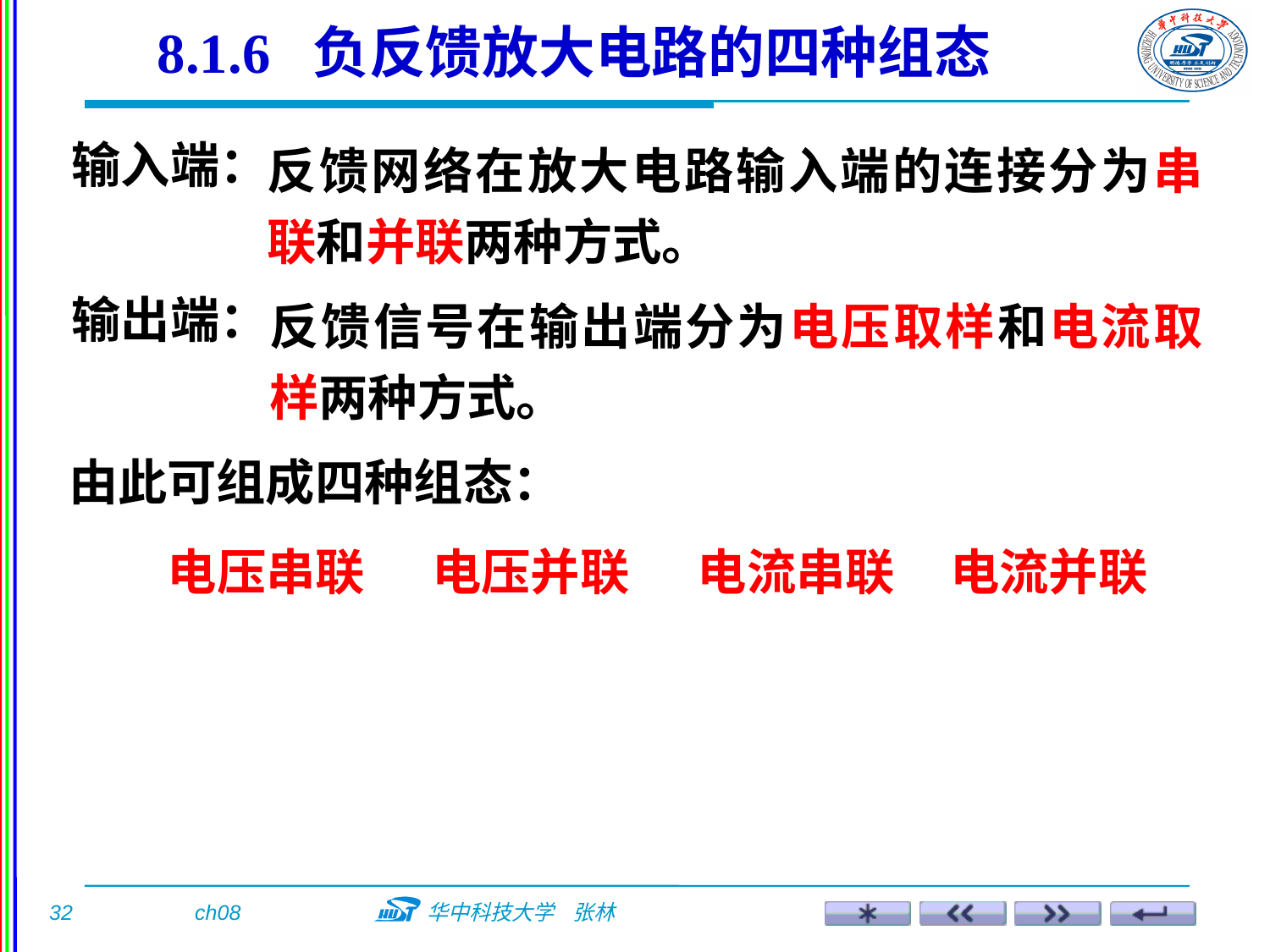

8.1.6  负反馈放大电路的四种组态
输入端：
反馈网络在放大电路输入端的连接分为串联和并联两种方式。
输出端：
反馈信号在输出端分为电压取样和电流取样两种方式。
由此可组成四种组态：
电压串联
电压并联
电流串联
电流并联